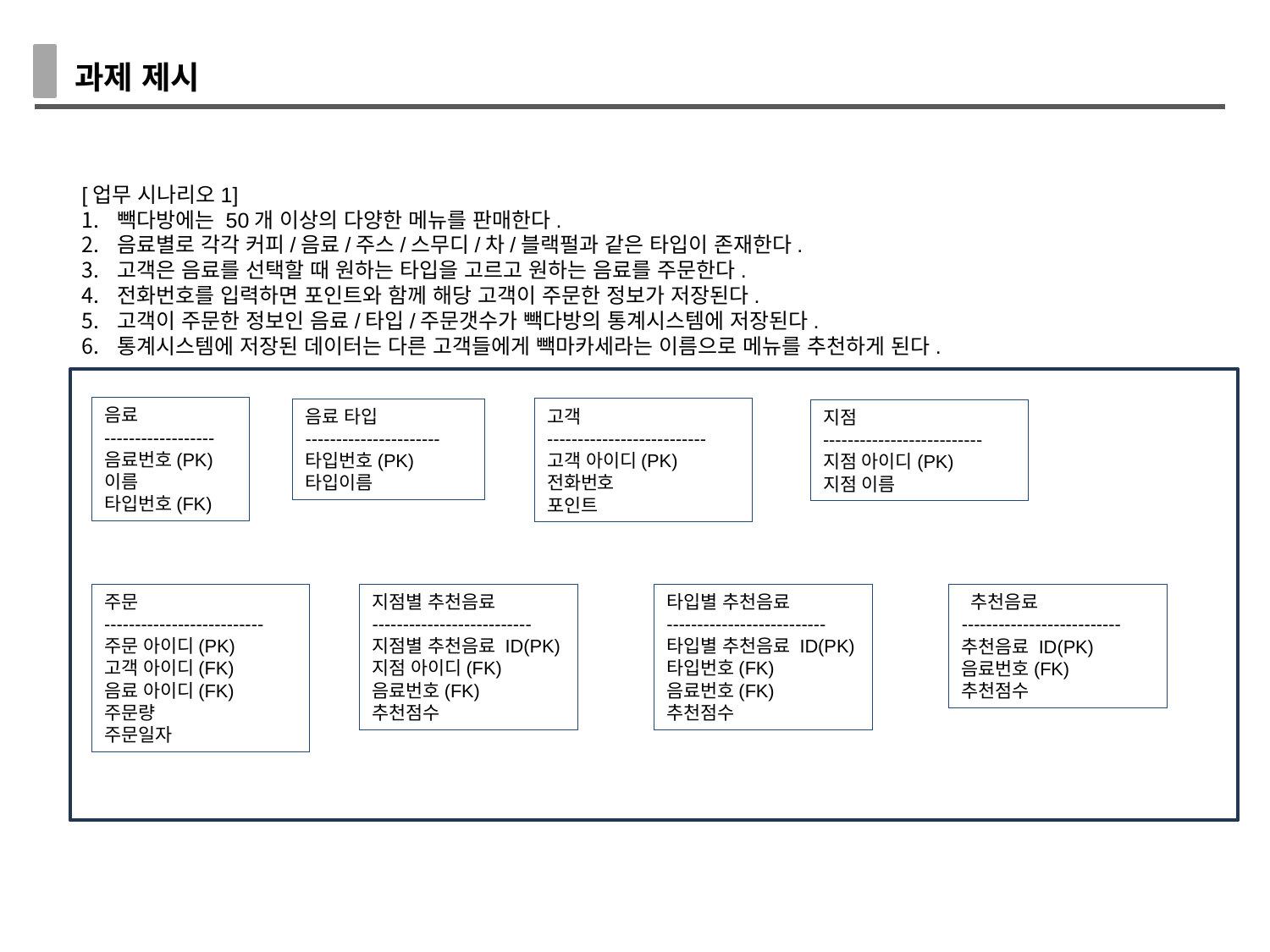

과제 제시
[업무 시나리오1]
빽다방에는 50개 이상의 다양한 메뉴를 판매한다.
음료별로 각각 커피/음료/주스/스무디/차/블랙펄과 같은 타입이 존재한다.
고객은 음료를 선택할 때 원하는 타입을 고르고 원하는 음료를 주문한다.
전화번호를 입력하면 포인트와 함께 해당 고객이 주문한 정보가 저장된다.
고객이 주문한 정보인 음료/타입/주문갯수가 빽다방의 통계시스템에 저장된다.
통계시스템에 저장된 데이터는 다른 고객들에게 빽마카세라는 이름으로 메뉴를 추천하게 된다.

음료
------------------
음료번호(PK)
이름
타입번호(FK)
고객
--------------------------
고객 아이디(PK)
전화번호
포인트
음료 타입
----------------------타입번호(PK)
타입이름
지점
--------------------------
지점 아이디(PK)
지점 이름
타입별 추천음료
--------------------------
타입별 추천음료 ID(PK)
타입번호(FK)
음료번호(FK)
추천점수
주문
--------------------------
주문 아이디(PK)
고객 아이디(FK)
음료 아이디(FK)
주문량
주문일자
지점별 추천음료
--------------------------
지점별 추천음료 ID(PK)
지점 아이디(FK)
음료번호(FK)
추천점수
 추천음료
--------------------------
추천음료 ID(PK)
음료번호(FK)
추천점수